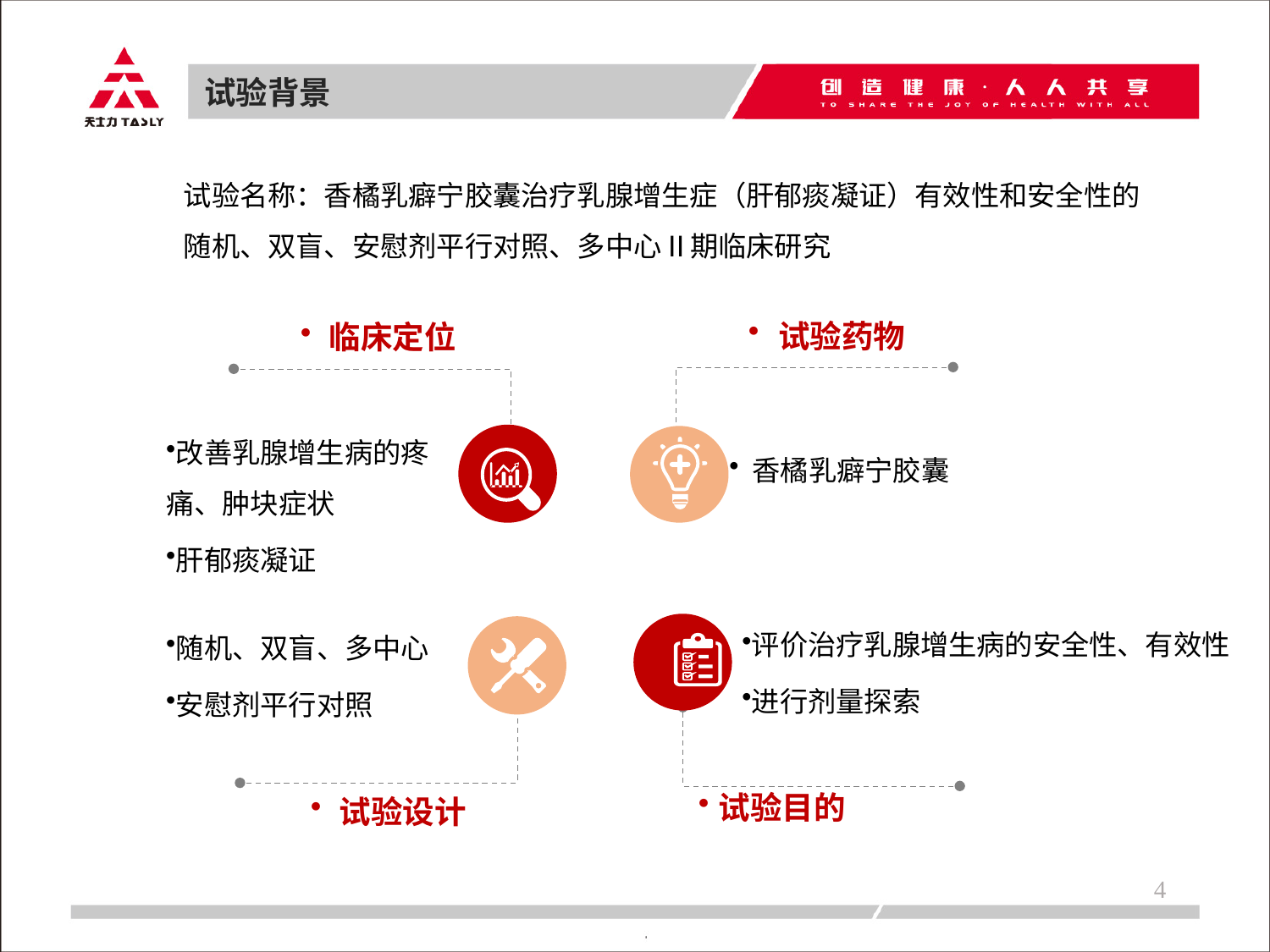

试验背景
试验名称：香橘乳癖宁胶囊治疗乳腺增生症（肝郁痰凝证）有效性和安全性的随机、双盲、安慰剂平行对照、多中心Ⅱ期临床研究
试验药物
临床定位

改善乳腺增生病的疼痛、肿块症状
肝郁痰凝证

香橘乳癖宁胶囊
评价治疗乳腺增生病的安全性、有效性
进行剂量探索
随机、双盲、多中心
安慰剂平行对照

试验目的
试验设计
4